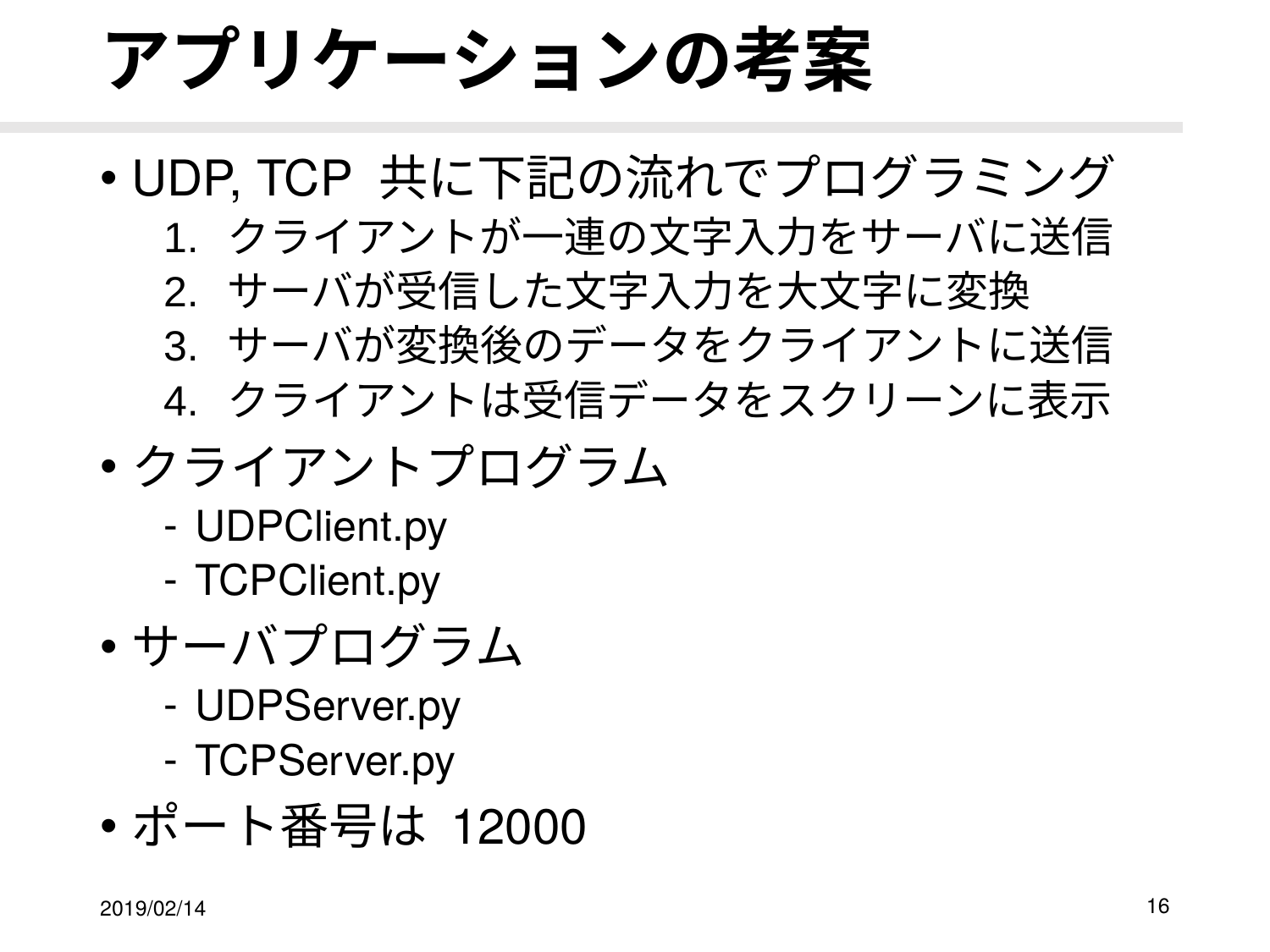

# アプリケーションの考案
UDP, TCP 共に下記の流れでプログラミング
クライアントが一連の文字入力をサーバに送信
サーバが受信した文字入力を大文字に変換
サーバが変換後のデータをクライアントに送信
クライアントは受信データをスクリーンに表示
クライアントプログラム
UDPClient.py
TCPClient.py
サーバプログラム
UDPServer.py
TCPServer.py
ポート番号は 12000
2019/02/14
16